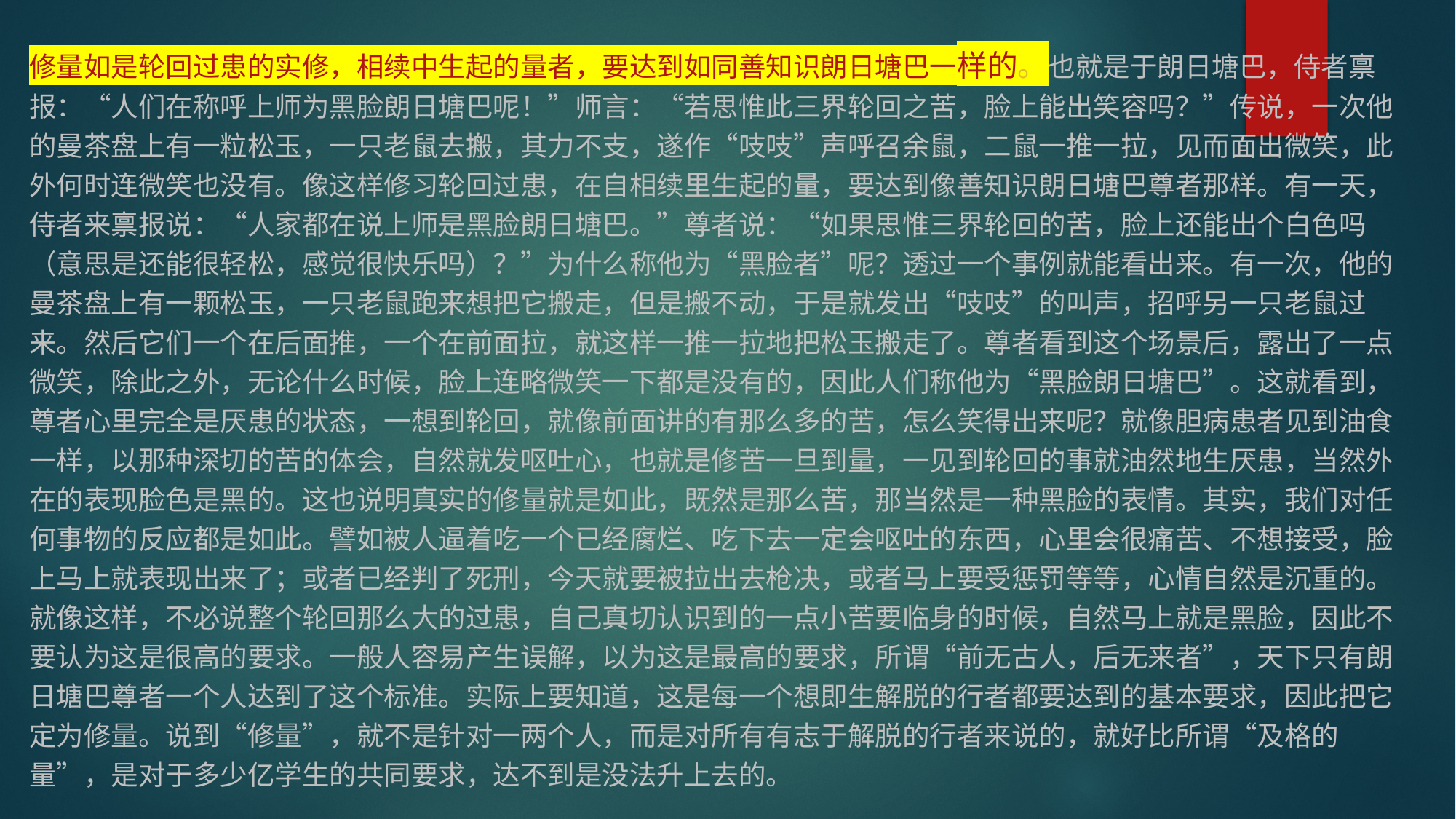

修量如是轮回过患的实修，相续中生起的量者，要达到如同善知识朗日塘巴一样的。也就是于朗日塘巴，侍者禀报：“人们在称呼上师为黑脸朗日塘巴呢！”师言：“若思惟此三界轮回之苦，脸上能出笑容吗？”传说，一次他的曼茶盘上有一粒松玉，一只老鼠去搬，其力不支，遂作“吱吱”声呼召余鼠，二鼠一推一拉，见而面出微笑，此外何时连微笑也没有。像这样修习轮回过患，在自相续里生起的量，要达到像善知识朗日塘巴尊者那样。有一天，侍者来禀报说：“人家都在说上师是黑脸朗日塘巴。”尊者说：“如果思惟三界轮回的苦，脸上还能出个白色吗（意思是还能很轻松，感觉很快乐吗）？”为什么称他为“黑脸者”呢？透过一个事例就能看出来。有一次，他的曼茶盘上有一颗松玉，一只老鼠跑来想把它搬走，但是搬不动，于是就发出“吱吱”的叫声，招呼另一只老鼠过来。然后它们一个在后面推，一个在前面拉，就这样一推一拉地把松玉搬走了。尊者看到这个场景后，露出了一点微笑，除此之外，无论什么时候，脸上连略微笑一下都是没有的，因此人们称他为“黑脸朗日塘巴”。这就看到，尊者心里完全是厌患的状态，一想到轮回，就像前面讲的有那么多的苦，怎么笑得出来呢？就像胆病患者见到油食一样，以那种深切的苦的体会，自然就发呕吐心，也就是修苦一旦到量，一见到轮回的事就油然地生厌患，当然外在的表现脸色是黑的。这也说明真实的修量就是如此，既然是那么苦，那当然是一种黑脸的表情。其实，我们对任何事物的反应都是如此。譬如被人逼着吃一个已经腐烂、吃下去一定会呕吐的东西，心里会很痛苦、不想接受，脸上马上就表现出来了；或者已经判了死刑，今天就要被拉出去枪决，或者马上要受惩罚等等，心情自然是沉重的。就像这样，不必说整个轮回那么大的过患，自己真切认识到的一点小苦要临身的时候，自然马上就是黑脸，因此不要认为这是很高的要求。一般人容易产生误解，以为这是最高的要求，所谓“前无古人，后无来者”，天下只有朗日塘巴尊者一个人达到了这个标准。实际上要知道，这是每一个想即生解脱的行者都要达到的基本要求，因此把它定为修量。说到“修量”，就不是针对一两个人，而是对所有有志于解脱的行者来说的，就好比所谓“及格的量”，是对于多少亿学生的共同要求，达不到是没法升上去的。